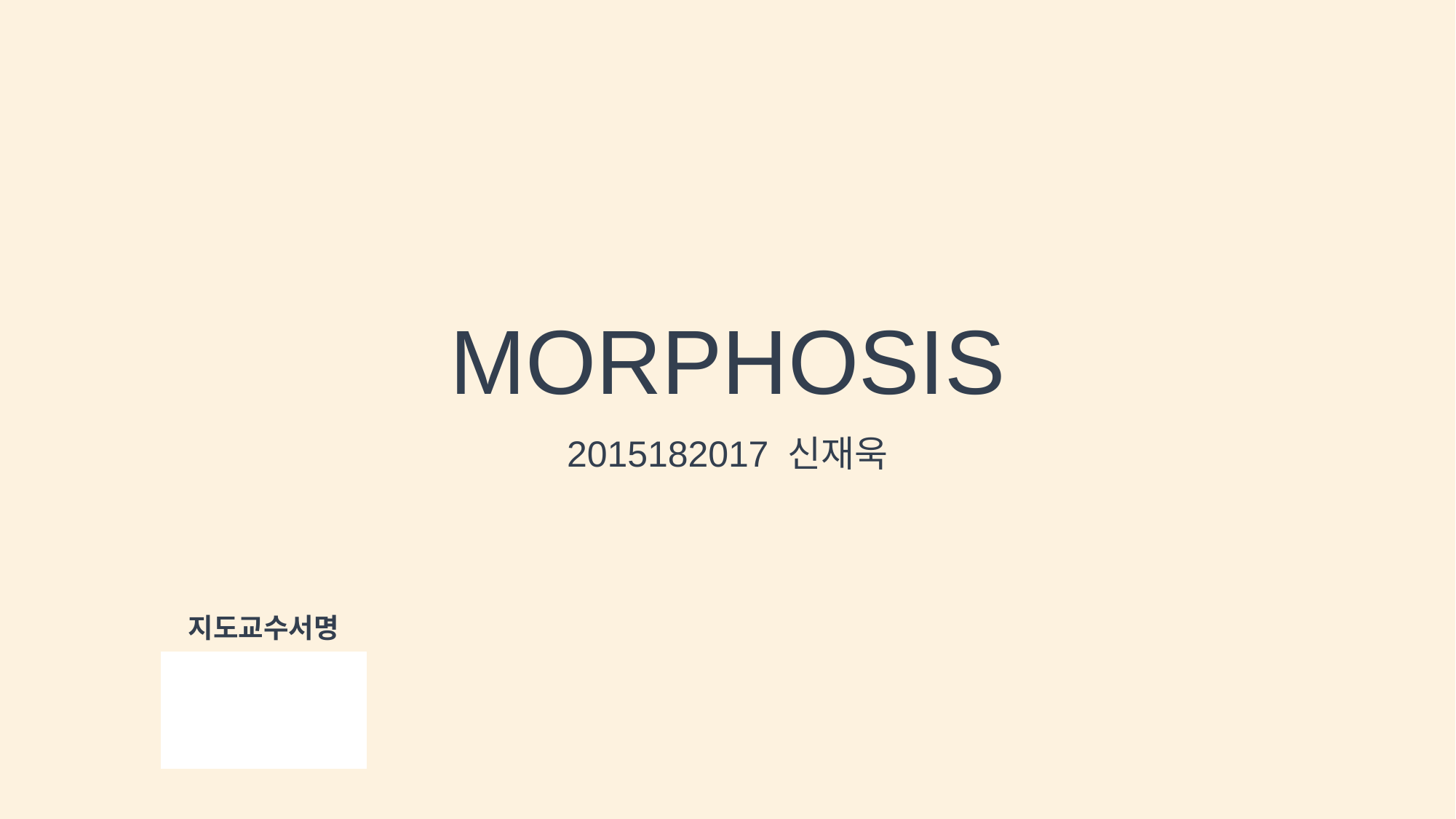

# MORPHOSIS
2015182017 신재욱
| 지도교수서명 |
| --- |
|  |